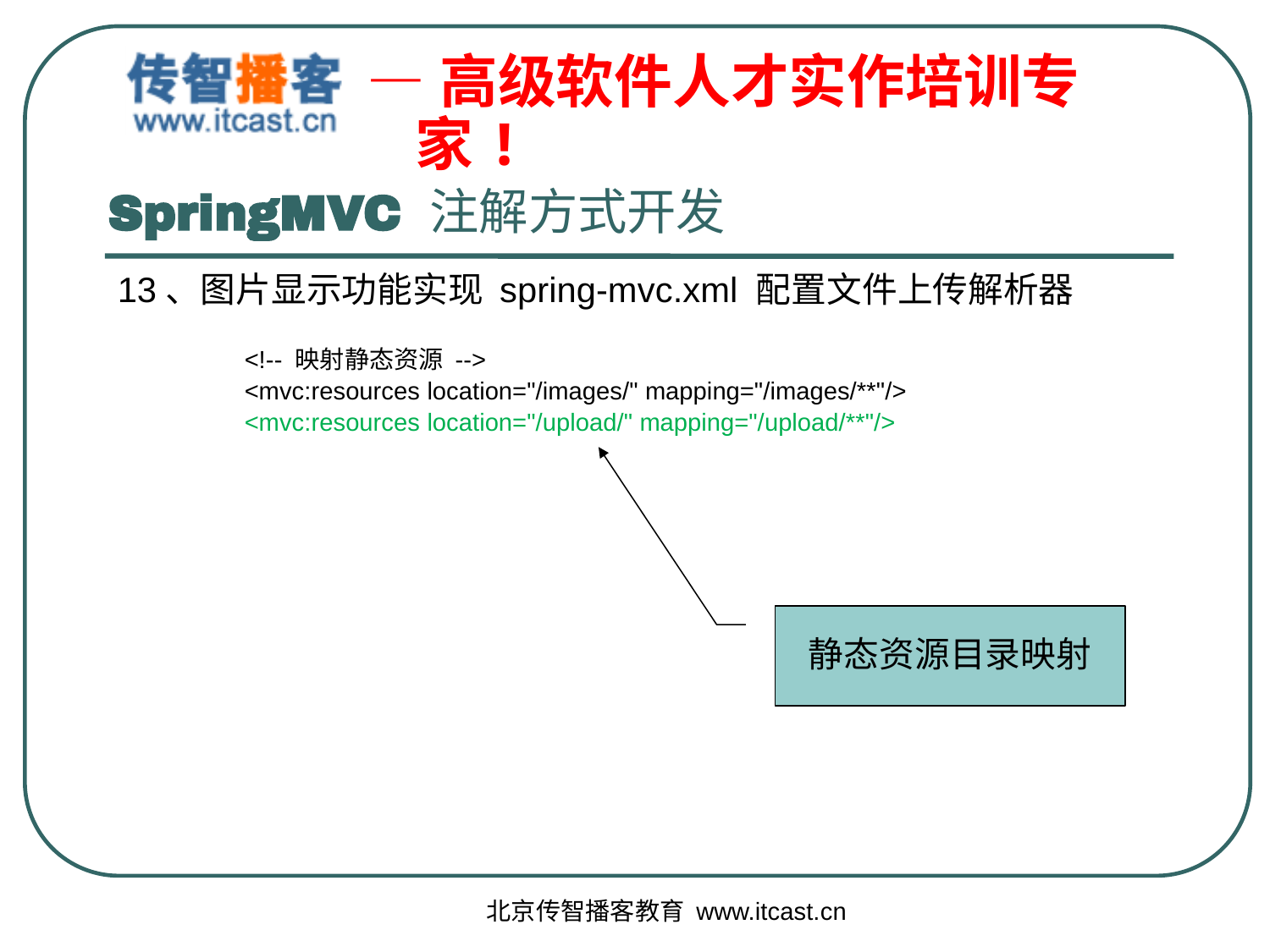

# SpringMVC 注解方式开发
13、图片显示功能实现 spring-mvc.xml 配置文件上传解析器

	<!-- 映射静态资源 -->
	<mvc:resources location="/images/" mapping="/images/**"/>
	<mvc:resources location="/upload/" mapping="/upload/**"/>
静态资源目录映射
北京传智播客教育 www.itcast.cn